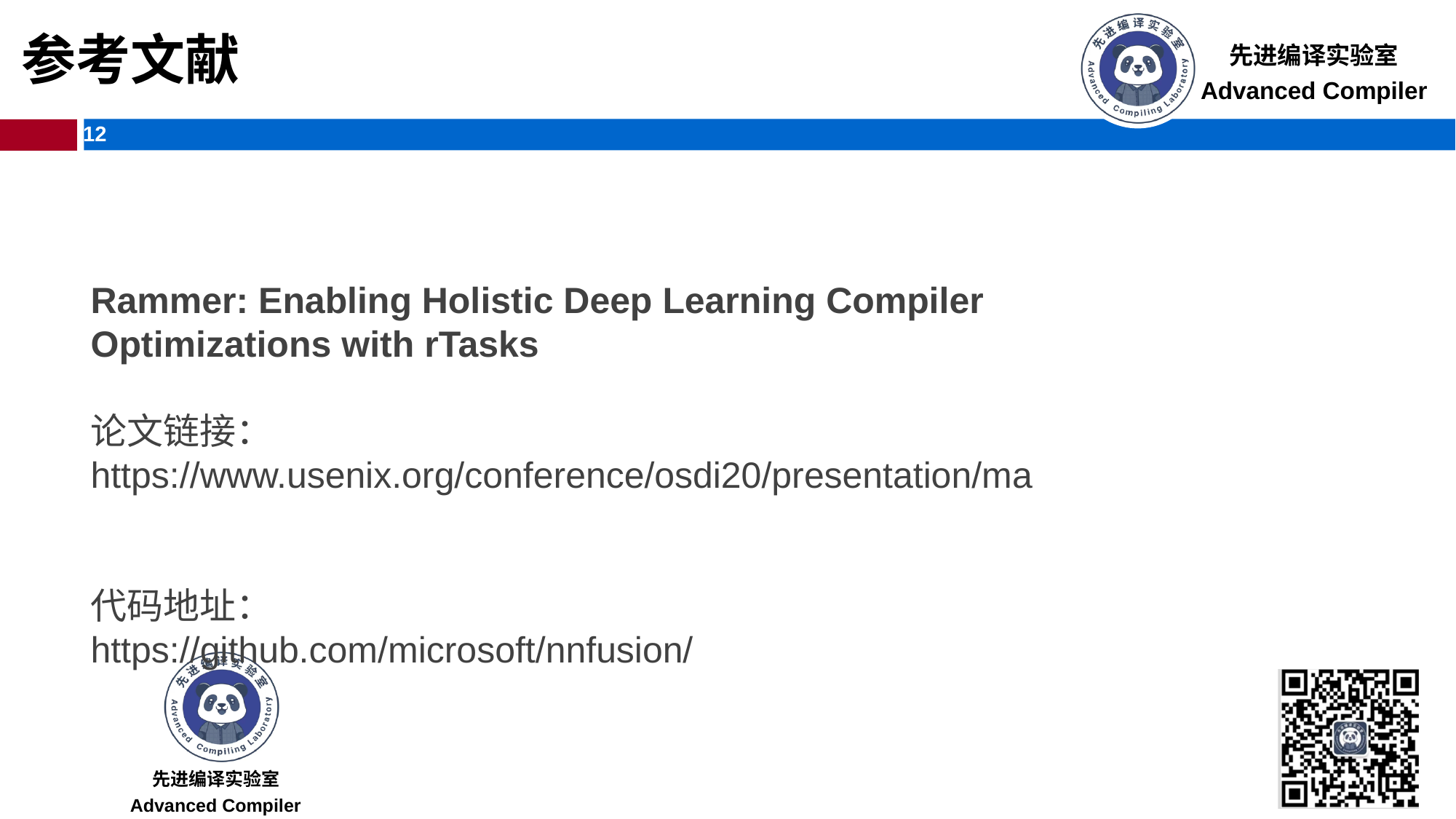

# 参考文献
Rammer: Enabling Holistic Deep Learning Compiler Optimizations with rTasks

论文链接：
https://www.usenix.org/conference/osdi20/presentation/ma

代码地址：
https://github.com/microsoft/nnfusion/